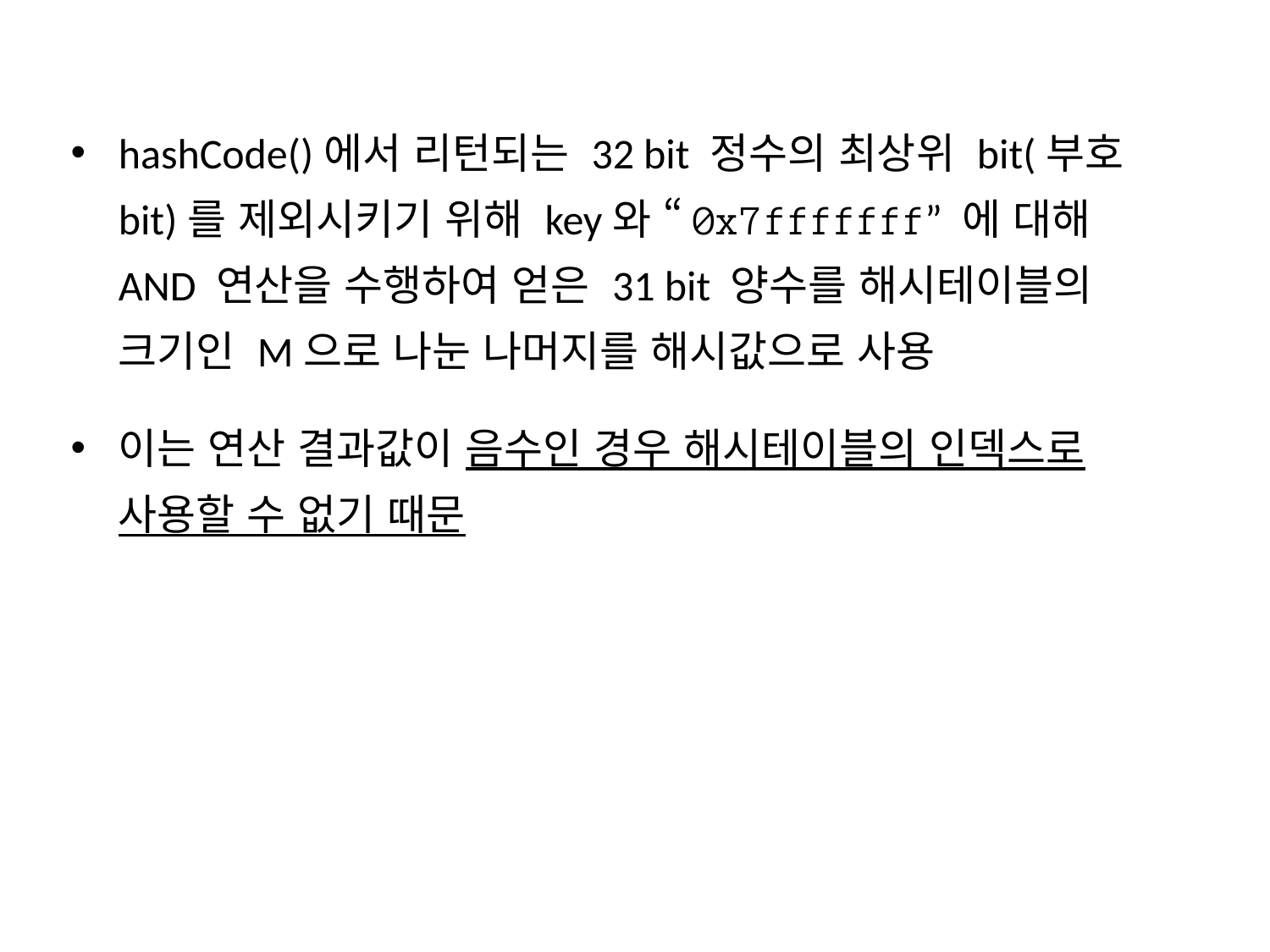

hashCode()에서 리턴되는 32 bit 정수의 최상위 bit(부호 bit)를 제외시키기 위해 key와 “0x7fffffff” 에 대해 AND 연산을 수행하여 얻은 31 bit 양수를 해시테이블의 크기인 M으로 나눈 나머지를 해시값으로 사용
이는 연산 결과값이 음수인 경우 해시테이블의 인덱스로 사용할 수 없기 때문